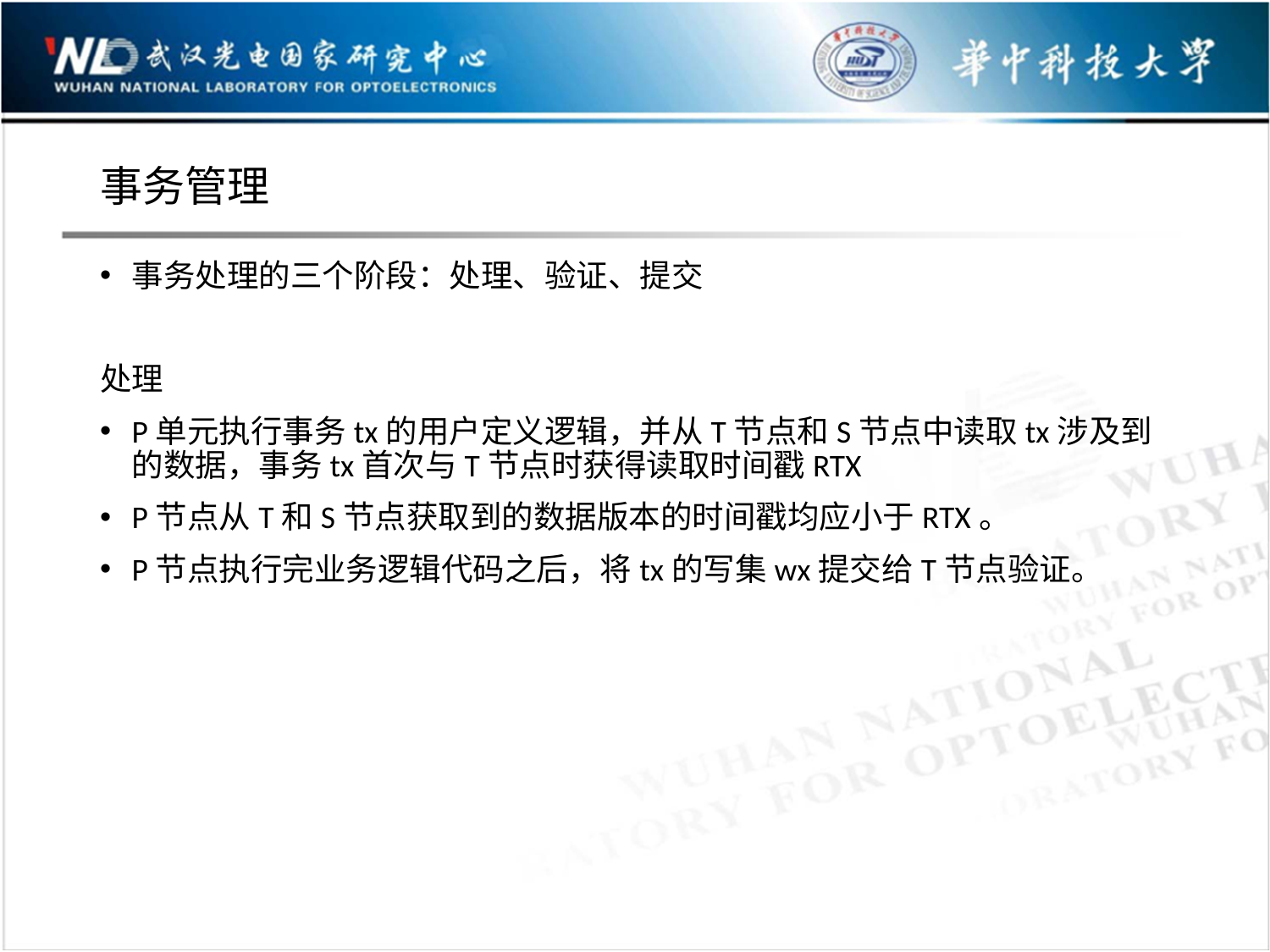

# 事务管理
事务处理的三个阶段：处理、验证、提交

处理
P单元执行事务tx的用户定义逻辑，并从T节点和S节点中读取tx涉及到的数据，事务tx首次与T节点时获得读取时间戳RTX
P节点从T和S节点获取到的数据版本的时间戳均应小于RTX。
P节点执行完业务逻辑代码之后，将tx的写集wx提交给T节点验证。